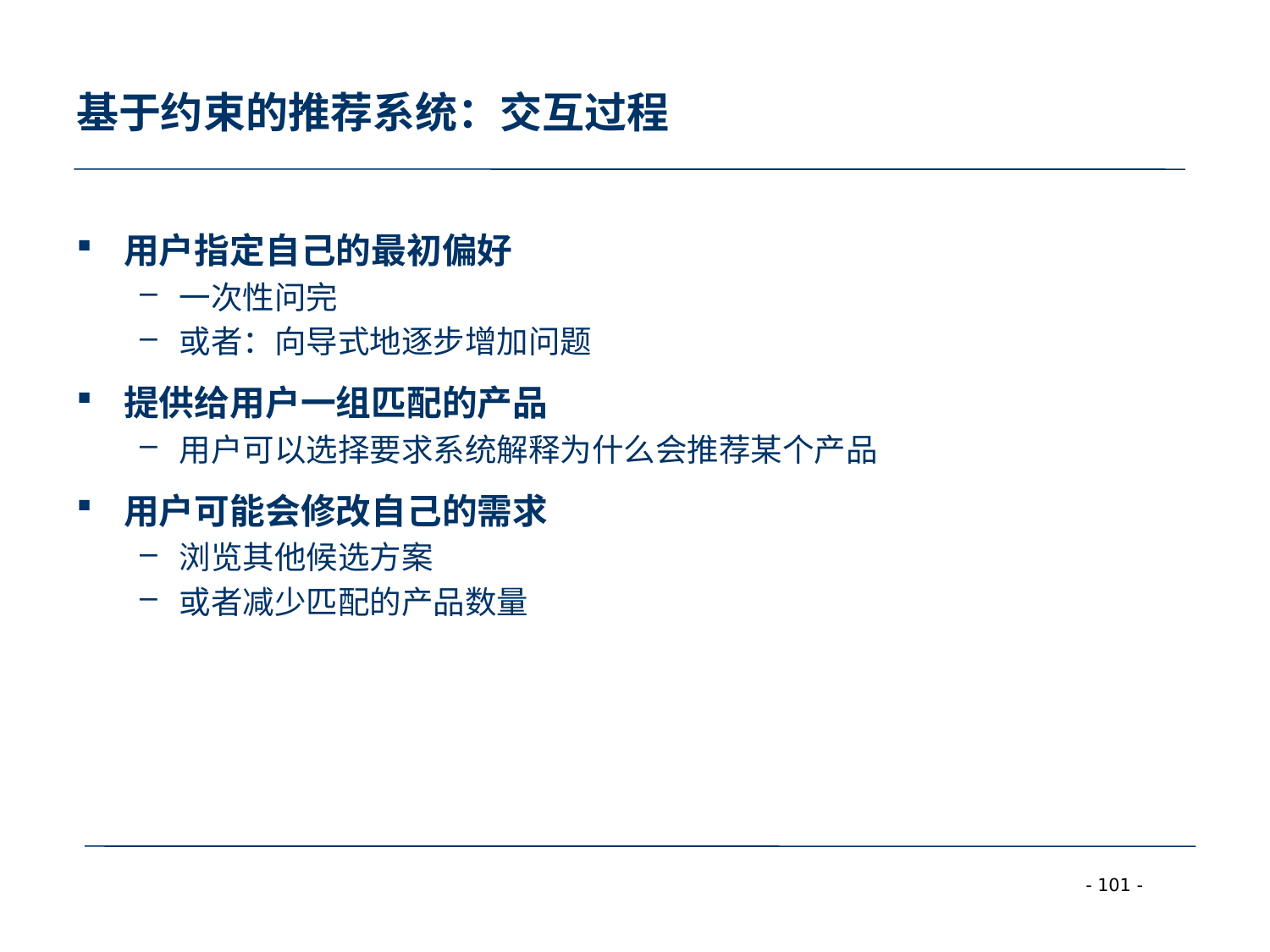

# 基于约束的推荐系统：交互过程
用户指定自己的最初偏好
一次性问完
或者：向导式地逐步增加问题
提供给用户一组匹配的产品
用户可以选择要求系统解释为什么会推荐某个产品
用户可能会修改自己的需求
浏览其他候选方案
或者减少匹配的产品数量